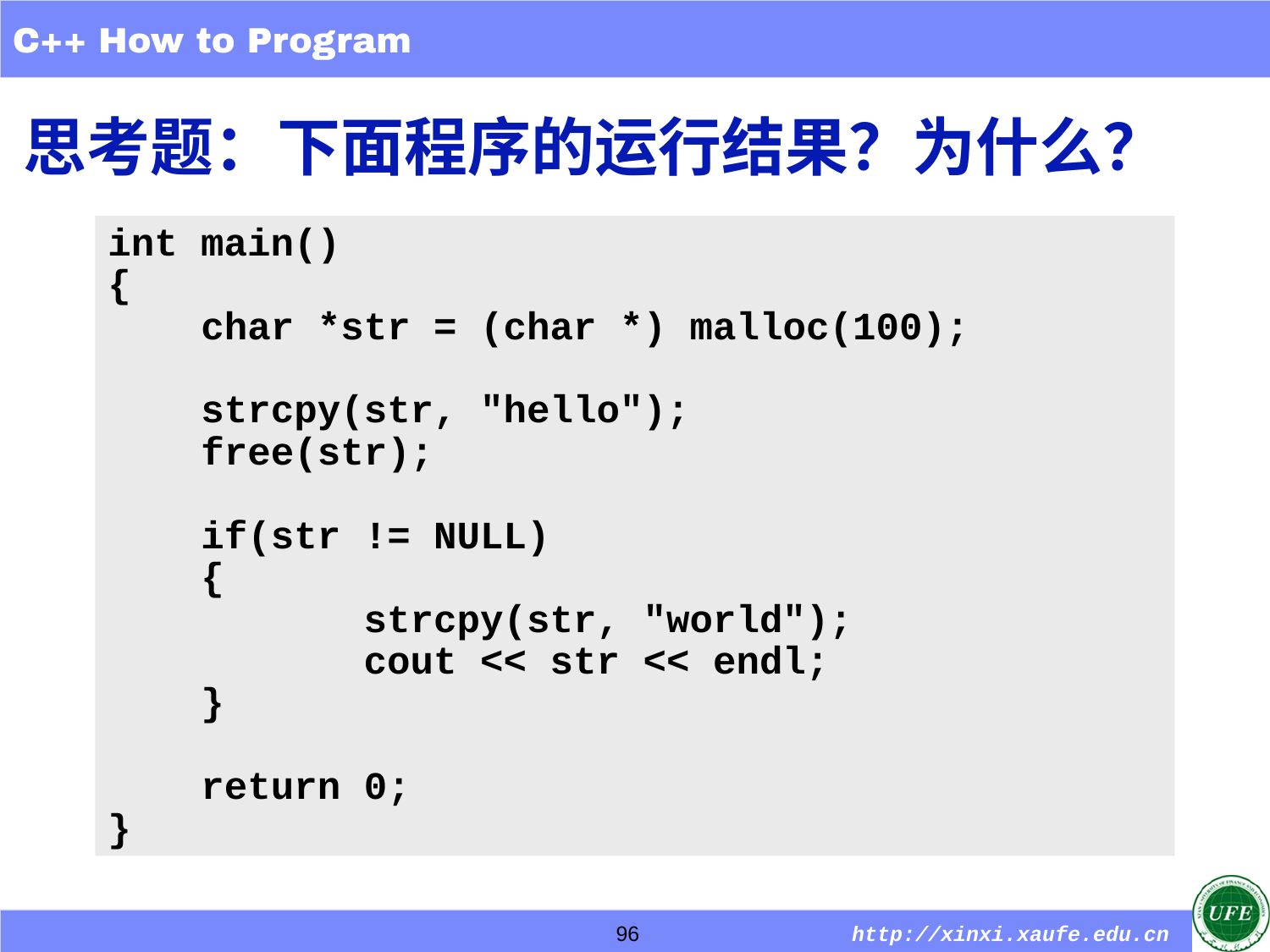

# 思考题：下面程序的运行结果？为什么？
int main()
{
    char *str = (char *) malloc(100);

    strcpy(str, "hello");
    free(str);

    if(str != NULL)
    {
           strcpy(str, "world");
           cout << str << endl;
    }

    return 0;
}
96